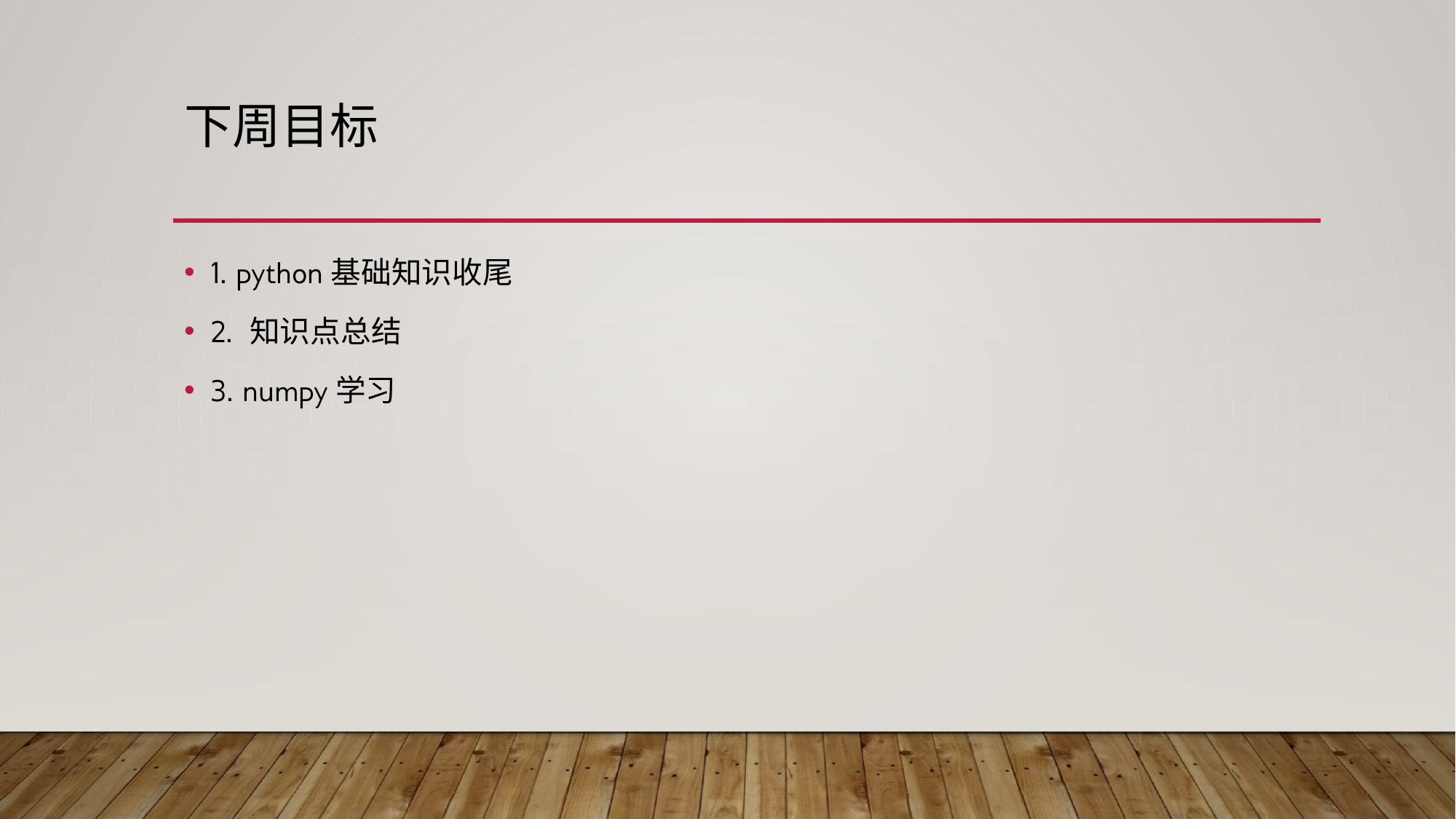

# 下周目标
1. python基础知识收尾
2. 知识点总结
3. numpy学习